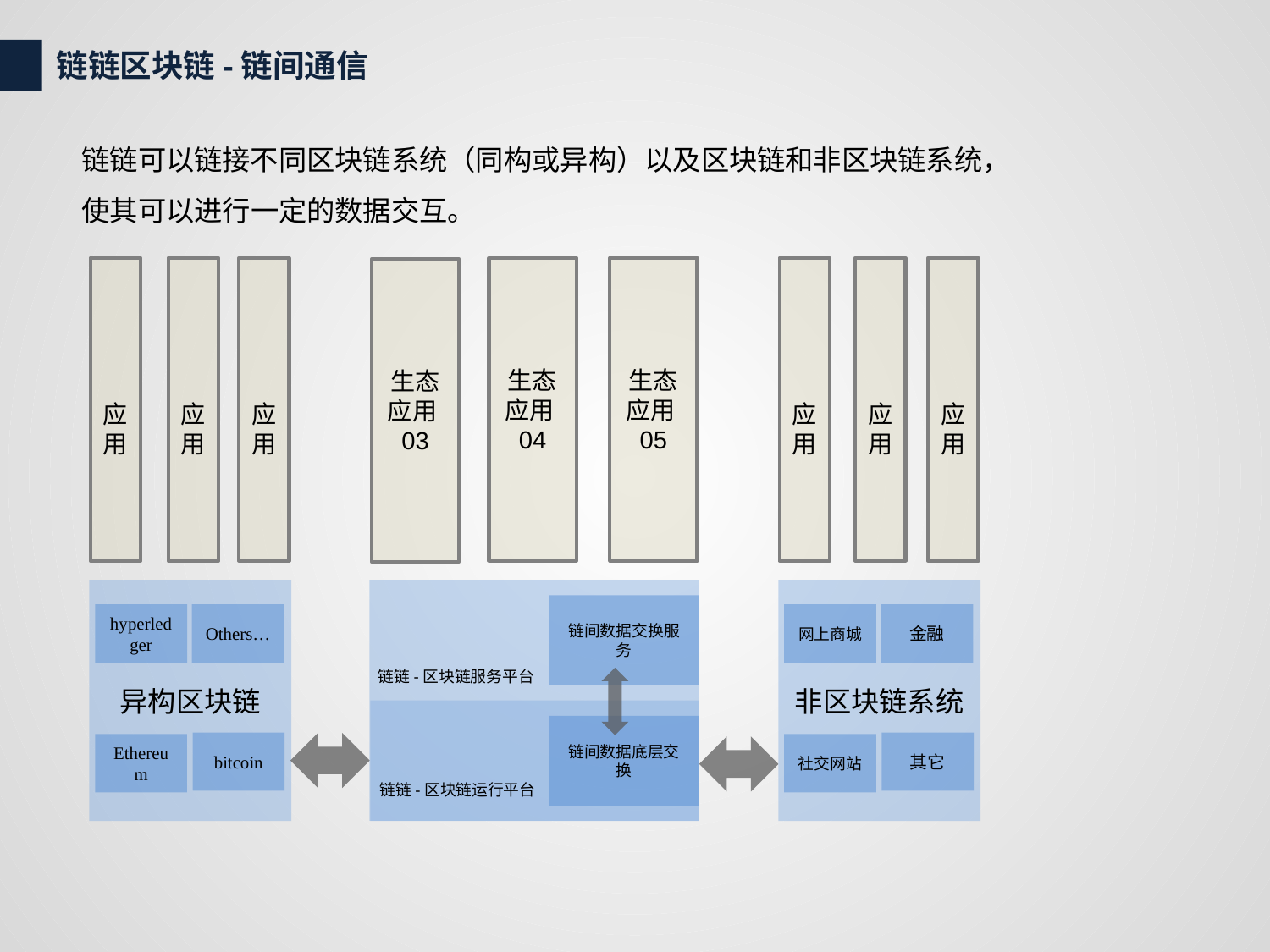

链链区块链-链间通信
链链可以链接不同区块链系统（同构或异构）以及区块链和非区块链系统，使其可以进行一定的数据交互。
生态
应用05

应用

应用

应用
非区块链系统
金融
网上商城
其它
社交网站

应用

应用

应用
异构区块链
Others…
hyperledger
bitcoin
Ethereum
生态
应用04
生态
应用03

链间数据交换服务

链链-区块链服务平台

链间数据底层交换

链链-区块链运行平台